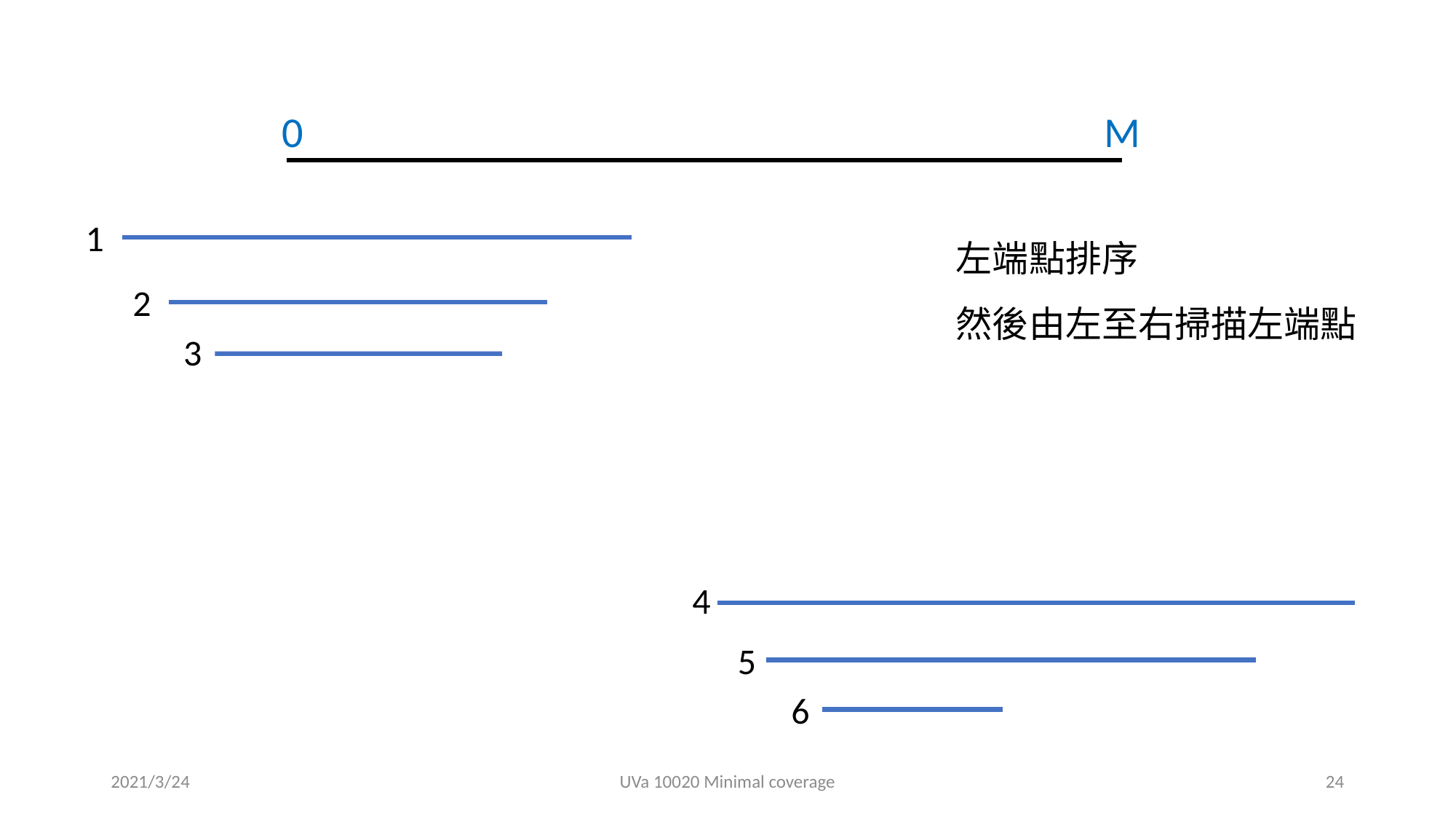

0
M
1
左端點排序
2
然後由左至右掃描左端點
3
4
5
6
2021/3/24
UVa 10020 Minimal coverage
24